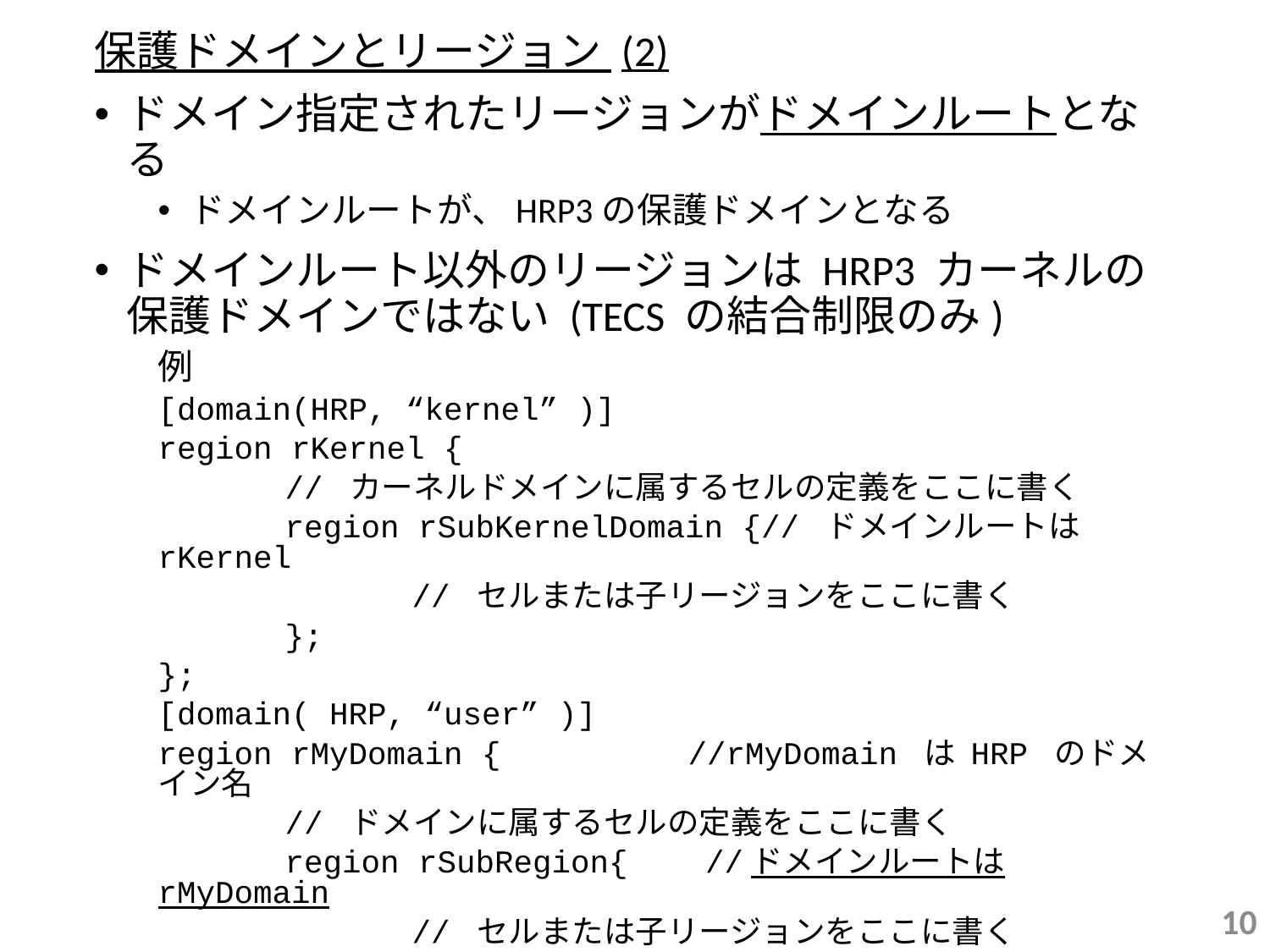

保護ドメインとリージョン (2)
ドメイン指定されたリージョンがドメインルートとなる
ドメインルートが、HRP3の保護ドメインとなる
ドメインルート以外のリージョンは HRP3 カーネルの保護ドメインではない (TECS の結合制限のみ)
例
[domain(HRP, “kernel” )]
region rKernel {
	// カーネルドメインに属するセルの定義をここに書く
	region rSubKernelDomain {// ドメインルートは rKernel
		// セルまたは子リージョンをここに書く
	};
};
[domain( HRP, “user” )]
region rMyDomain {　　	  //rMyDomain は HRP のドメイン名
	// ドメインに属するセルの定義をここに書く
	region rSubRegion{	　//ドメインルートは rMyDomain
		// セルまたは子リージョンをここに書く
	};
};
10